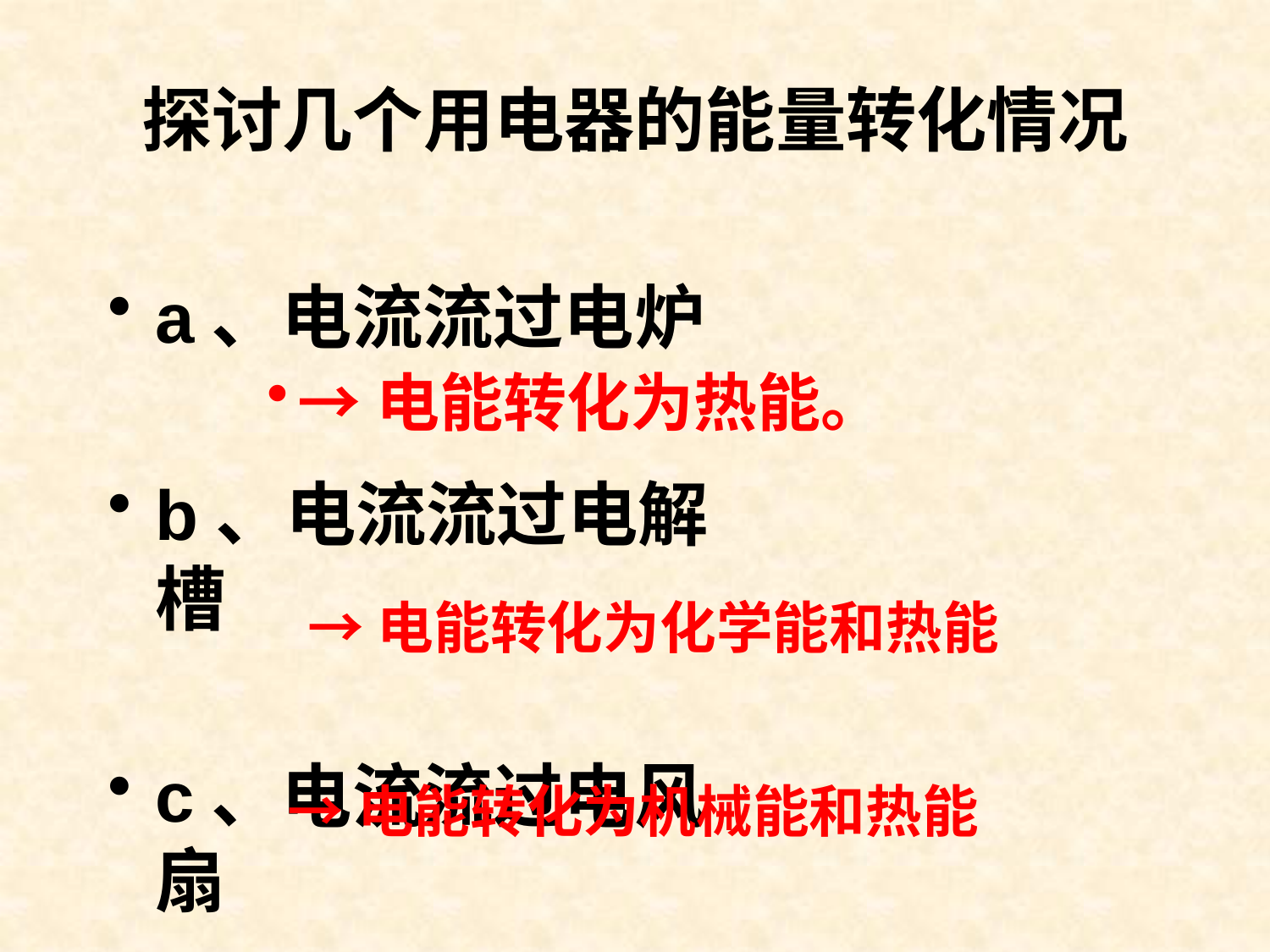

# 探讨几个用电器的能量转化情况
a、电流流过电炉

b、电流流过电解槽

c、电流流过电风扇

→电能转化为热能。
→电能转化为化学能和热能
→电能转化为机械能和热能